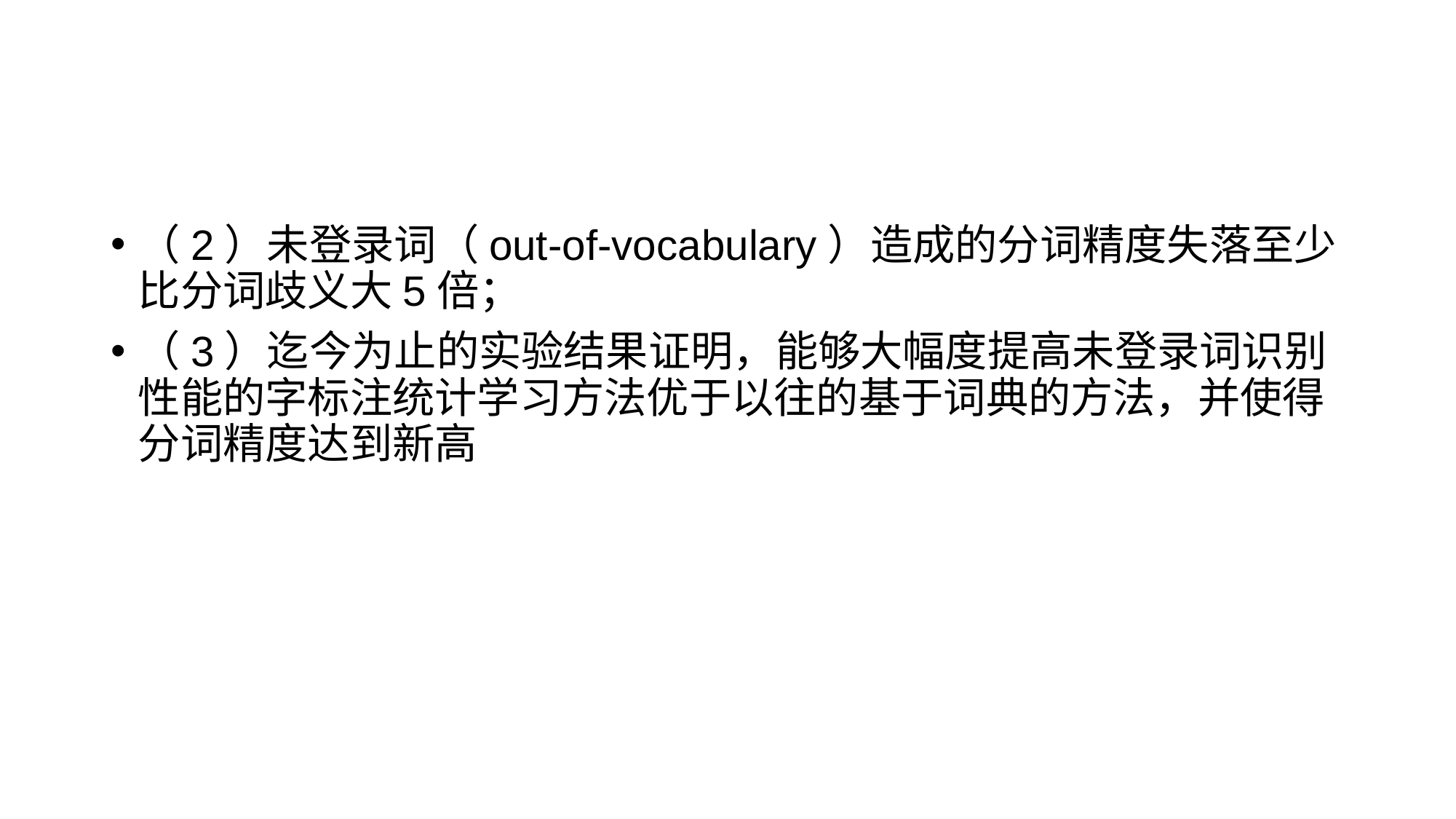

#
（2）未登录词（out-of-vocabulary）造成的分词精度失落至少比分词歧义大5倍；
（3）迄今为止的实验结果证明，能够大幅度提高未登录词识别性能的字标注统计学习方法优于以往的基于词典的方法，并使得分词精度达到新高